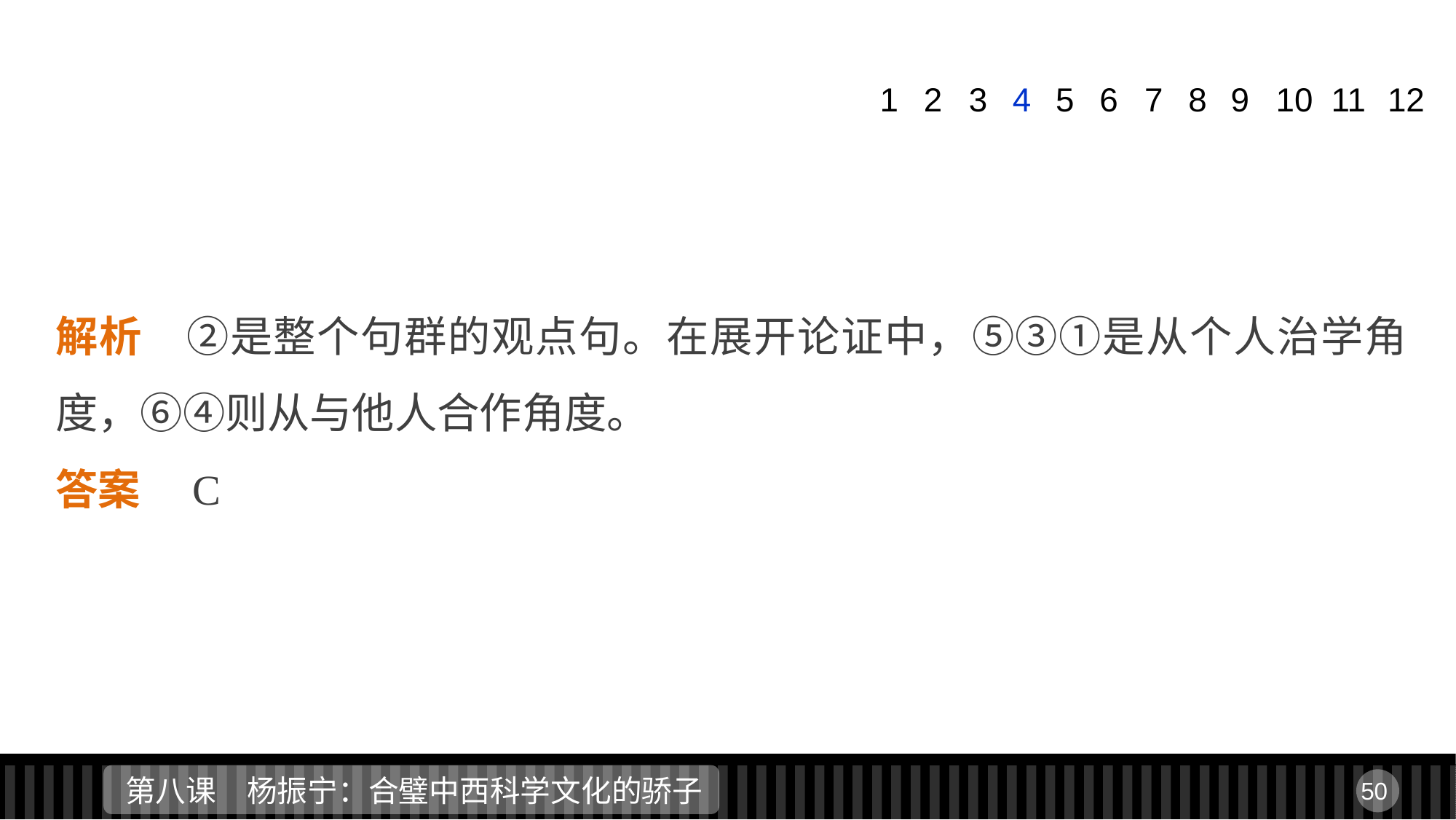

1
2
3
4
5
6
7
8
9
11
12
10
解析　②是整个句群的观点句。在展开论证中，⑤③①是从个人治学角度，⑥④则从与他人合作角度。
答案　C